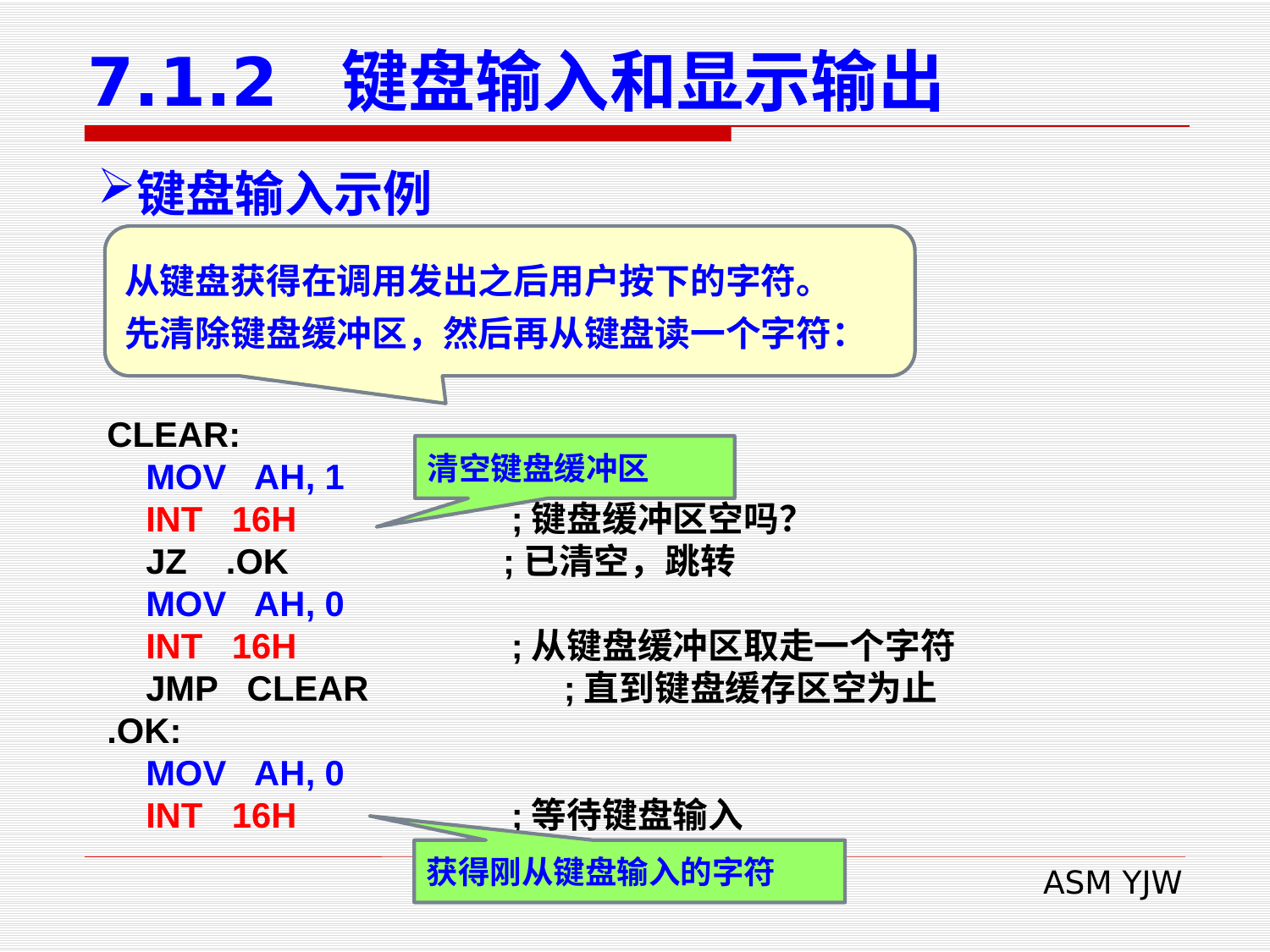

# 7.1.2  键盘输入和显示输出
键盘输入示例
从键盘获得在调用发出之后用户按下的字符。
先清除键盘缓冲区，然后再从键盘读一个字符：

CLEAR:
    MOV   AH, 1
    INT   16H                      ;键盘缓冲区空吗？
    JZ    .OK                      ;已清空，跳转
    MOV   AH, 0
    INT   16H                      ;从键盘缓冲区取走一个字符
    JMP   CLEAR                    ;直到键盘缓存区空为止
.OK:
    MOV   AH, 0
    INT   16H                      ;等待键盘输入
清空键盘缓冲区
获得刚从键盘输入的字符